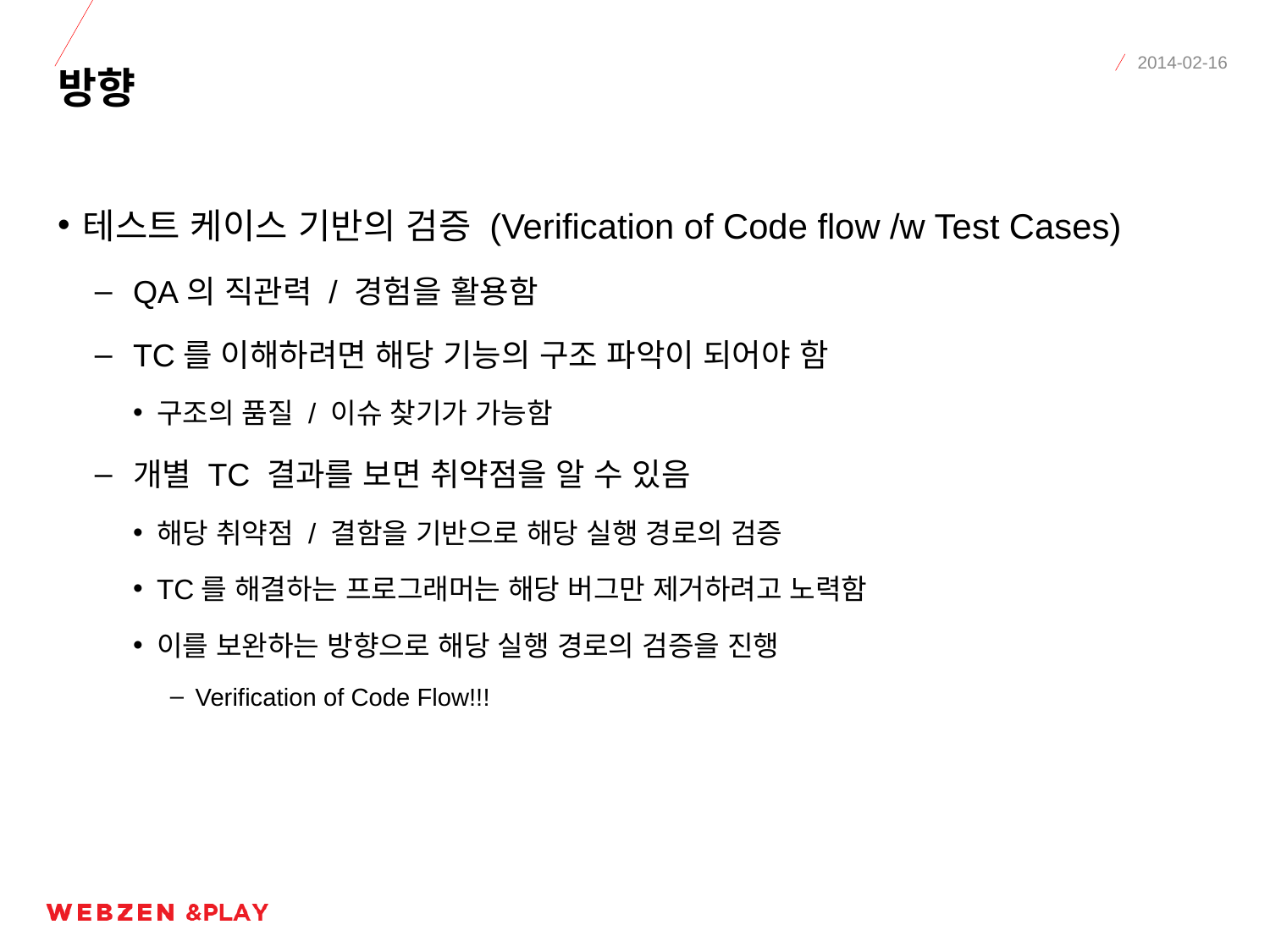

# 방향
2014-02-16
테스트 케이스 기반의 검증 (Verification of Code flow /w Test Cases)
QA의 직관력 / 경험을 활용함
TC를 이해하려면 해당 기능의 구조 파악이 되어야 함
구조의 품질 / 이슈 찾기가 가능함
개별 TC 결과를 보면 취약점을 알 수 있음
해당 취약점 / 결함을 기반으로 해당 실행 경로의 검증
TC를 해결하는 프로그래머는 해당 버그만 제거하려고 노력함
이를 보완하는 방향으로 해당 실행 경로의 검증을 진행
Verification of Code Flow!!!